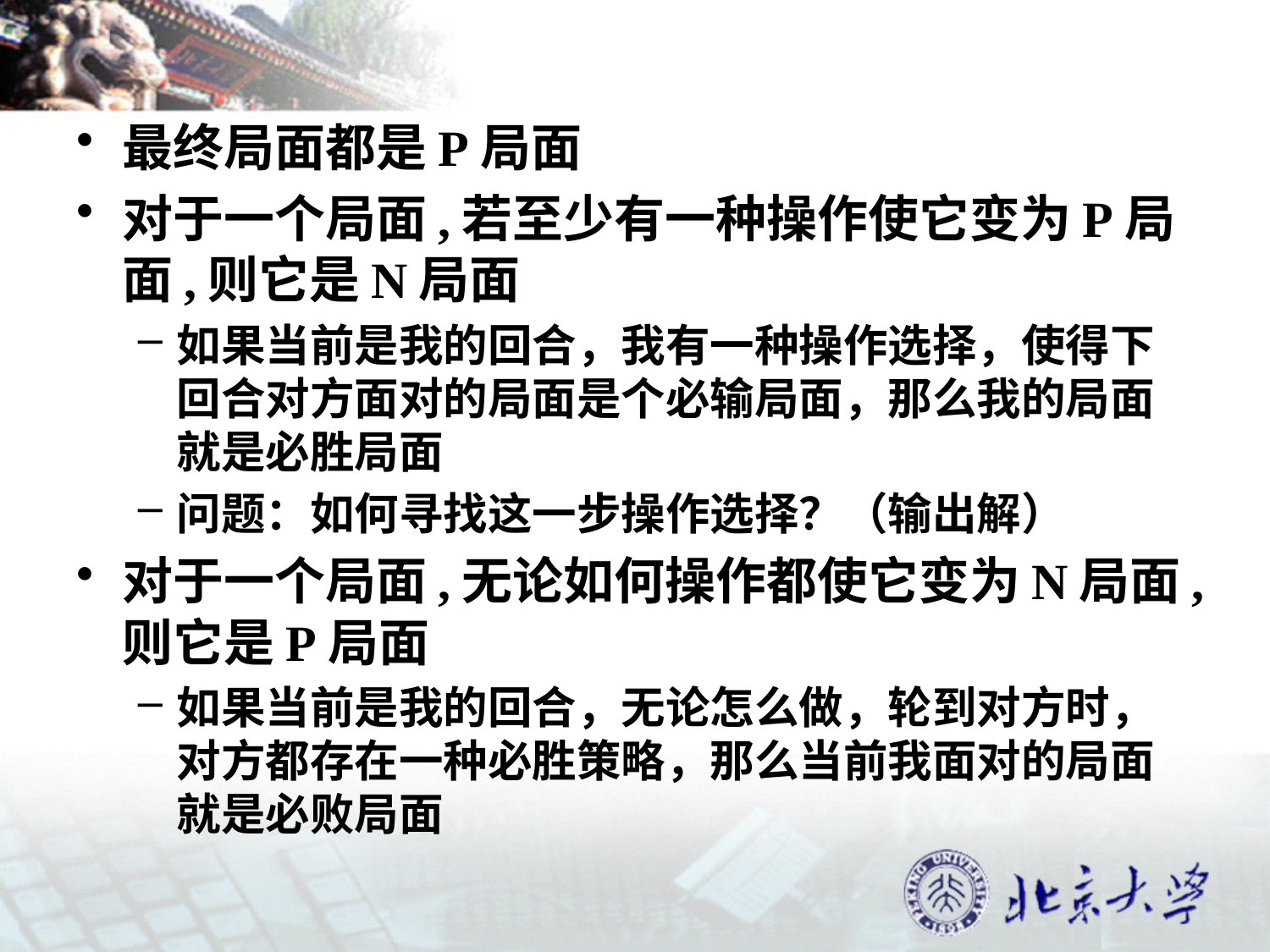

最终局面都是P局面
对于一个局面,若至少有一种操作使它变为P局面,则它是N局面
如果当前是我的回合，我有一种操作选择，使得下回合对方面对的局面是个必输局面，那么我的局面就是必胜局面
问题：如何寻找这一步操作选择？（输出解）
对于一个局面,无论如何操作都使它变为N局面,则它是P局面
如果当前是我的回合，无论怎么做，轮到对方时，对方都存在一种必胜策略，那么当前我面对的局面就是必败局面